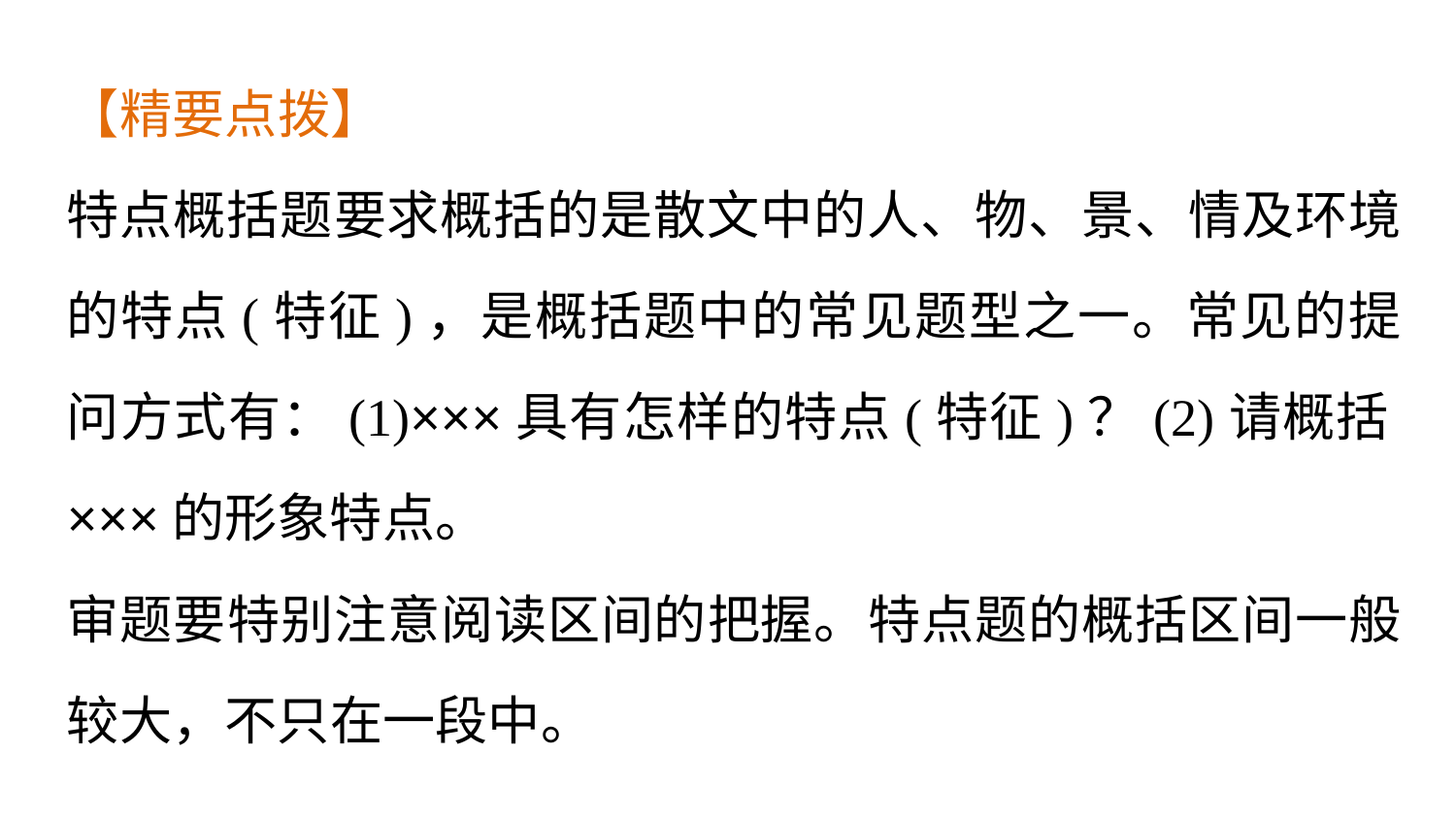

【精要点拨】
特点概括题要求概括的是散文中的人、物、景、情及环境的特点(特征)，是概括题中的常见题型之一。常见的提问方式有：(1)×××具有怎样的特点(特征)？(2)请概括×××的形象特点。
审题要特别注意阅读区间的把握。特点题的概括区间一般较大，不只在一段中。